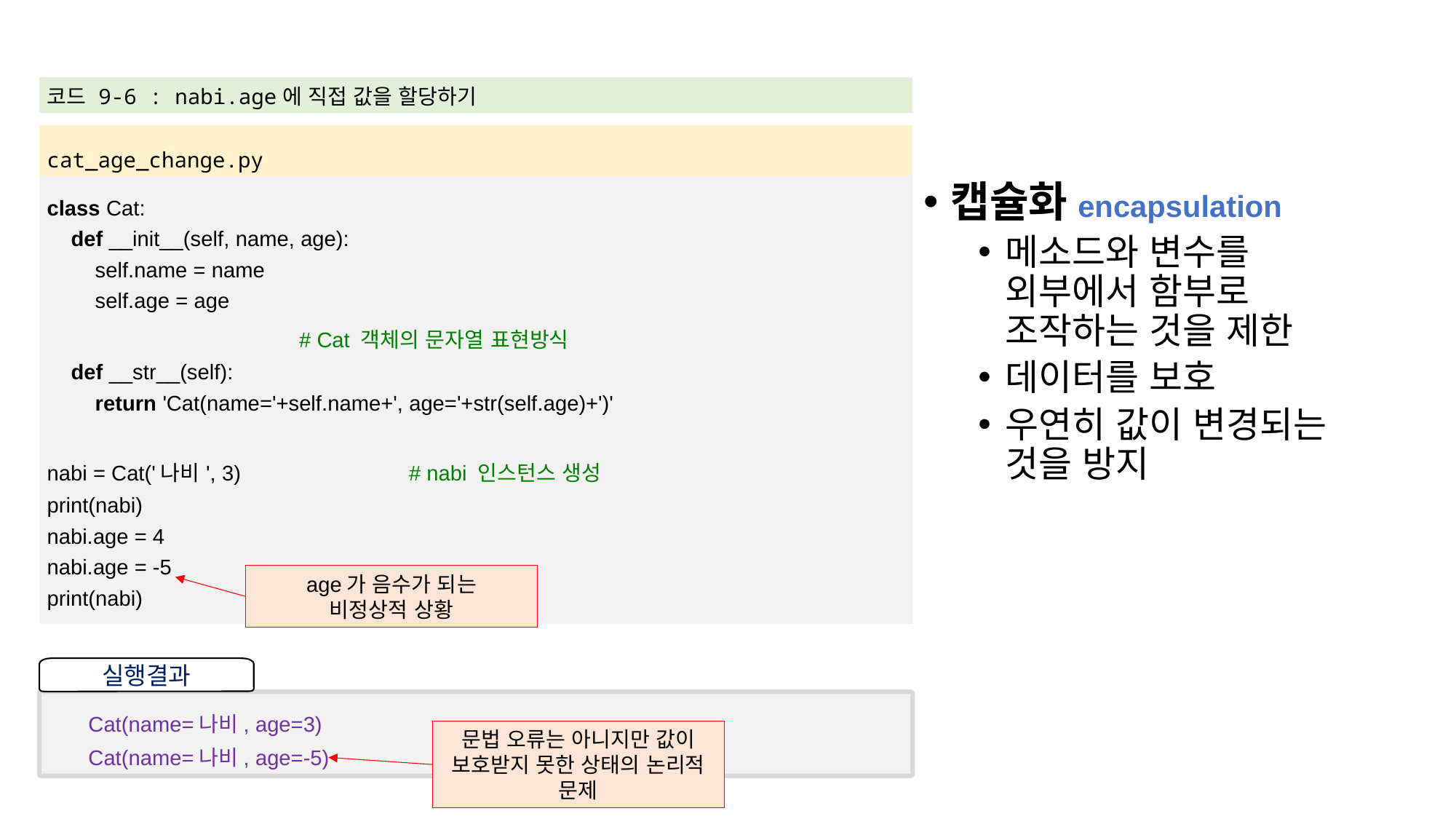

| 코드 9-6 : nabi.age에 직접 값을 할당하기 |
| --- |
|  |
| cat\_age\_change.py |
| class Cat: def \_\_init\_\_(self, name, age): self.name = name self.age = age # Cat 객체의 문자열 표현방식 def \_\_str\_\_(self): return 'Cat(name='+self.name+', age='+str(self.age)+')' nabi = Cat('나비', 3) # nabi 인스턴스 생성 print(nabi) nabi.age = 4 nabi.age = -5 print(nabi) |
캡슐화encapsulation
메소드와 변수를 외부에서 함부로 조작하는 것을 제한
데이터를 보호
우연히 값이 변경되는 것을 방지

age가 음수가 되는
비정상적 상황
실행결과

Cat(name=나비, age=3)
Cat(name=나비, age=-5)
문법 오류는 아니지만 값이 보호받지 못한 상태의 논리적 문제